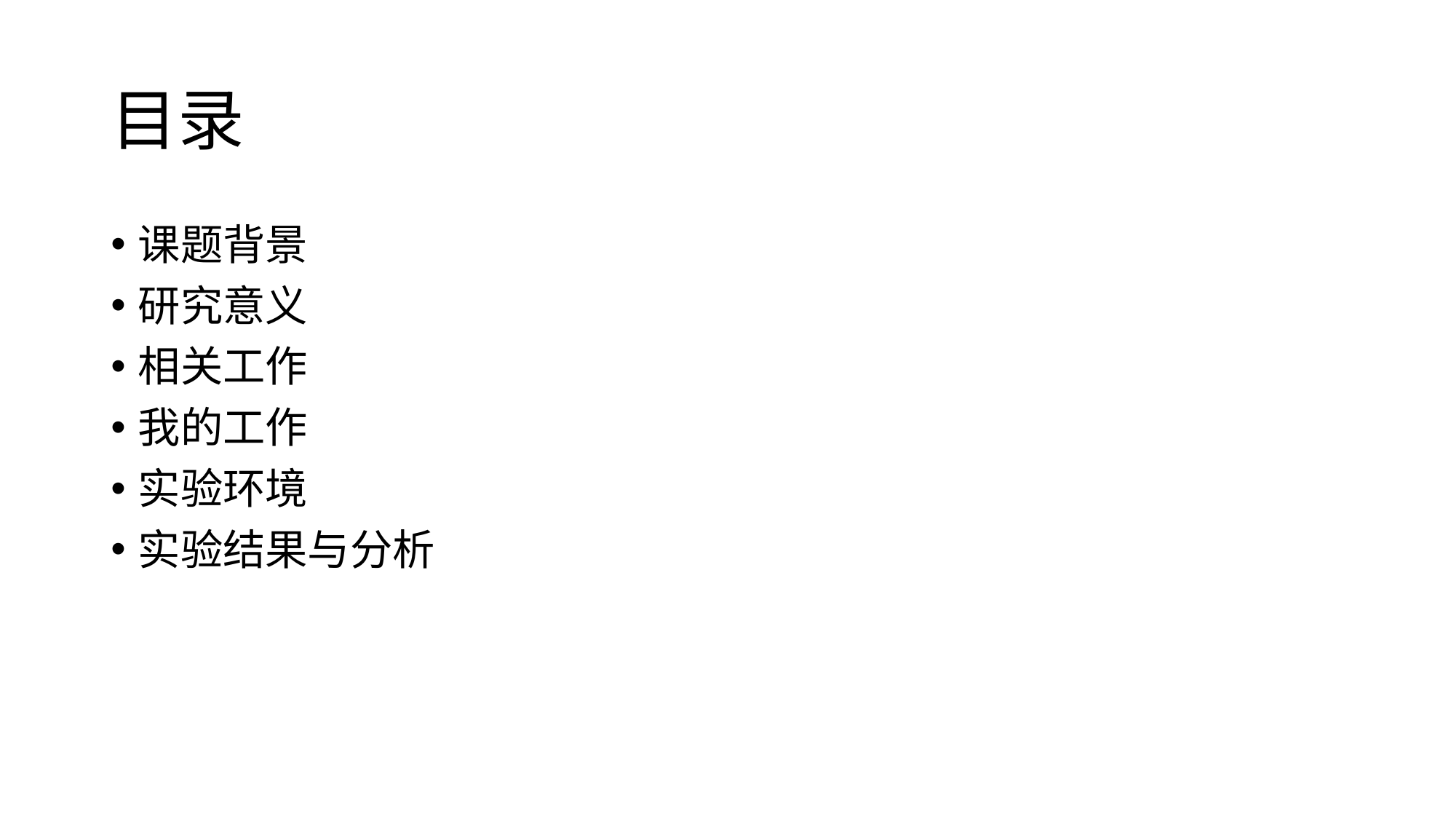

# 目录
课题背景
研究意义
相关工作
我的工作
实验环境
实验结果与分析